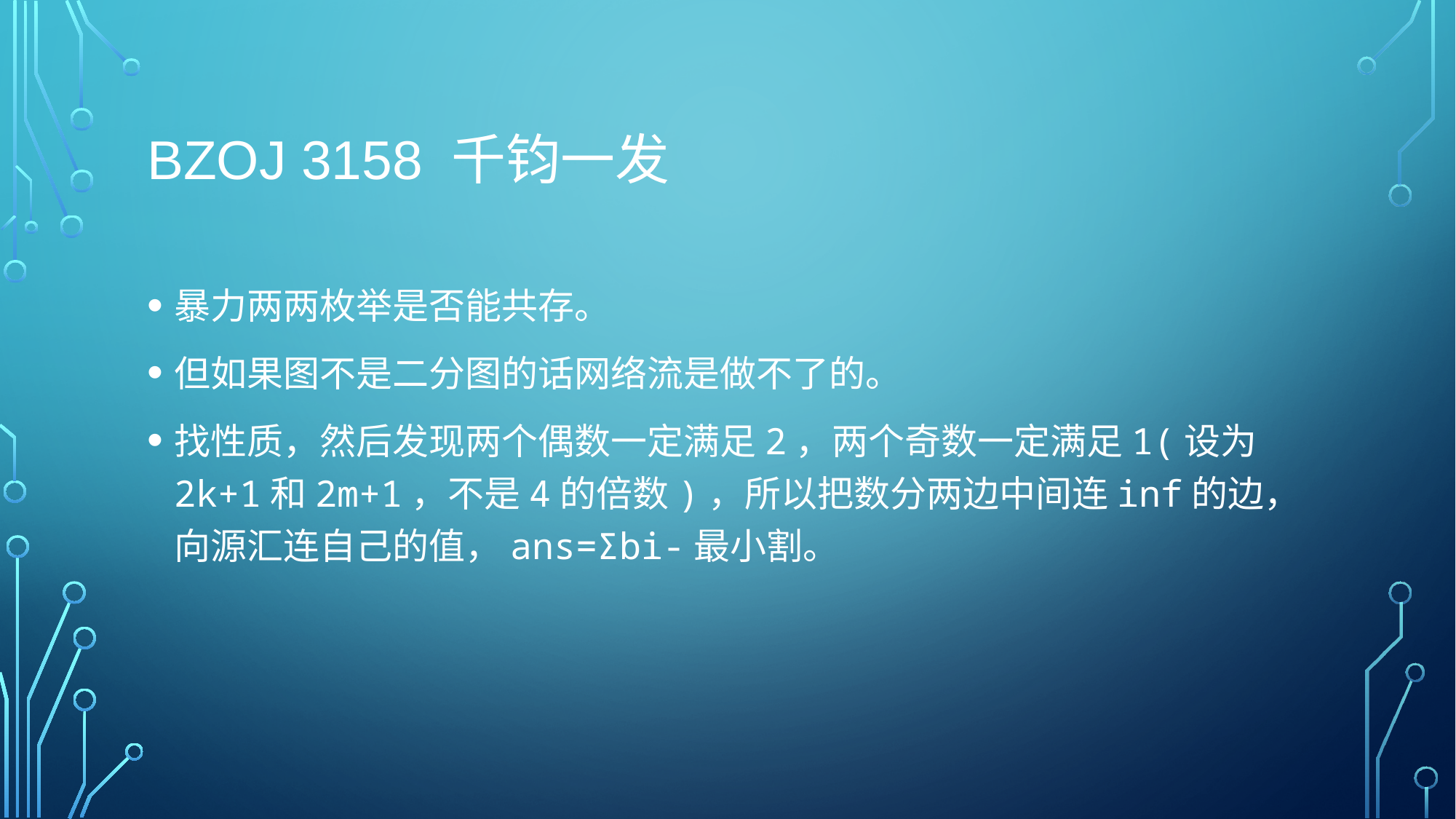

# bzoj 3158 千钧一发
暴力两两枚举是否能共存。
但如果图不是二分图的话网络流是做不了的。
找性质，然后发现两个偶数一定满足2，两个奇数一定满足1(设为2k+1和2m+1，不是4的倍数)，所以把数分两边中间连inf的边，向源汇连自己的值，ans=Σbi-最小割。